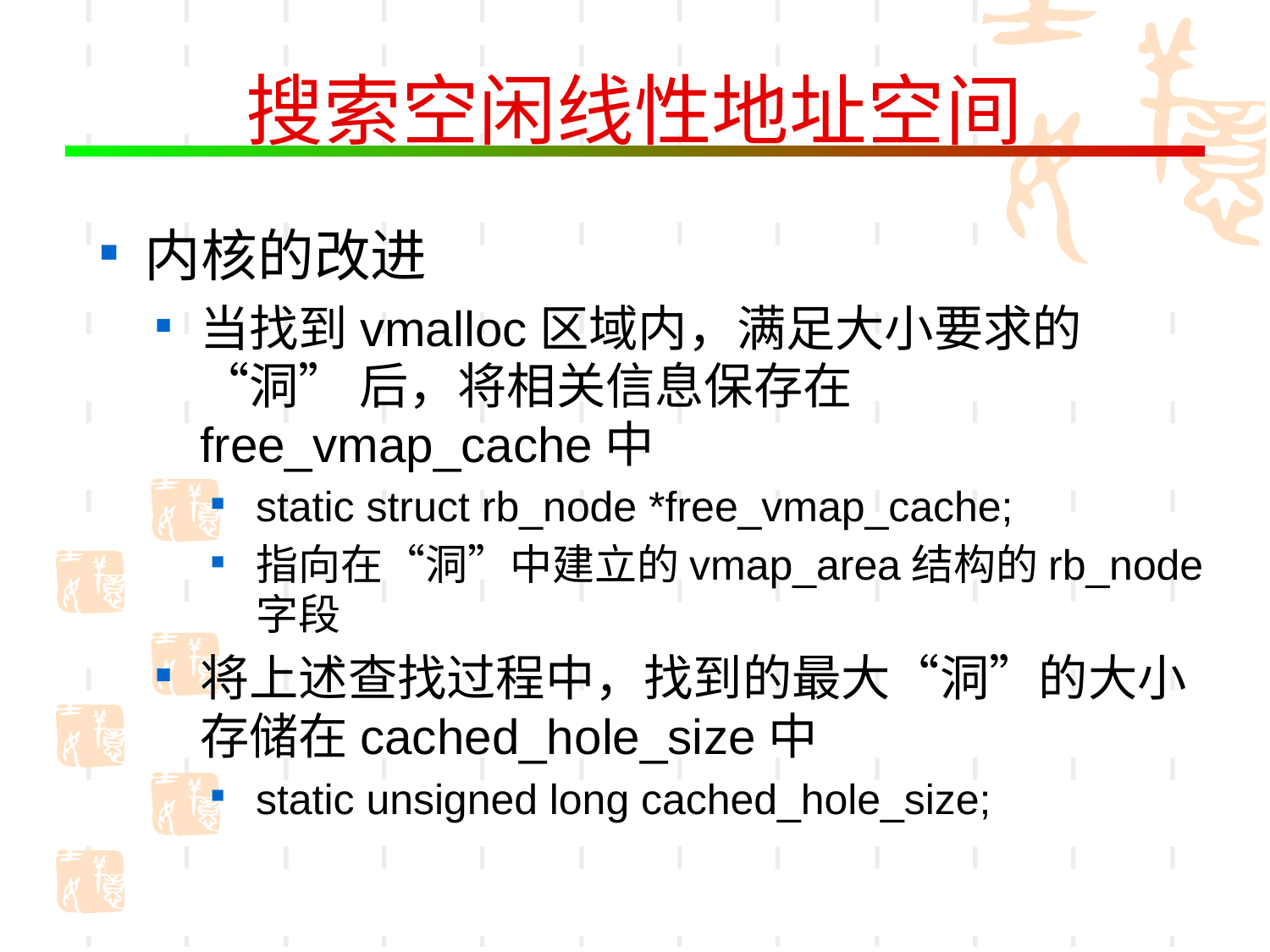

# 搜索空闲线性地址空间
内核的改进
当找到vmalloc区域内，满足大小要求的“洞” 后，将相关信息保存在free_vmap_cache中
static struct rb_node *free_vmap_cache;
指向在“洞”中建立的vmap_area结构的rb_node字段
将上述查找过程中，找到的最大“洞”的大小存储在cached_hole_size中
static unsigned long cached_hole_size;